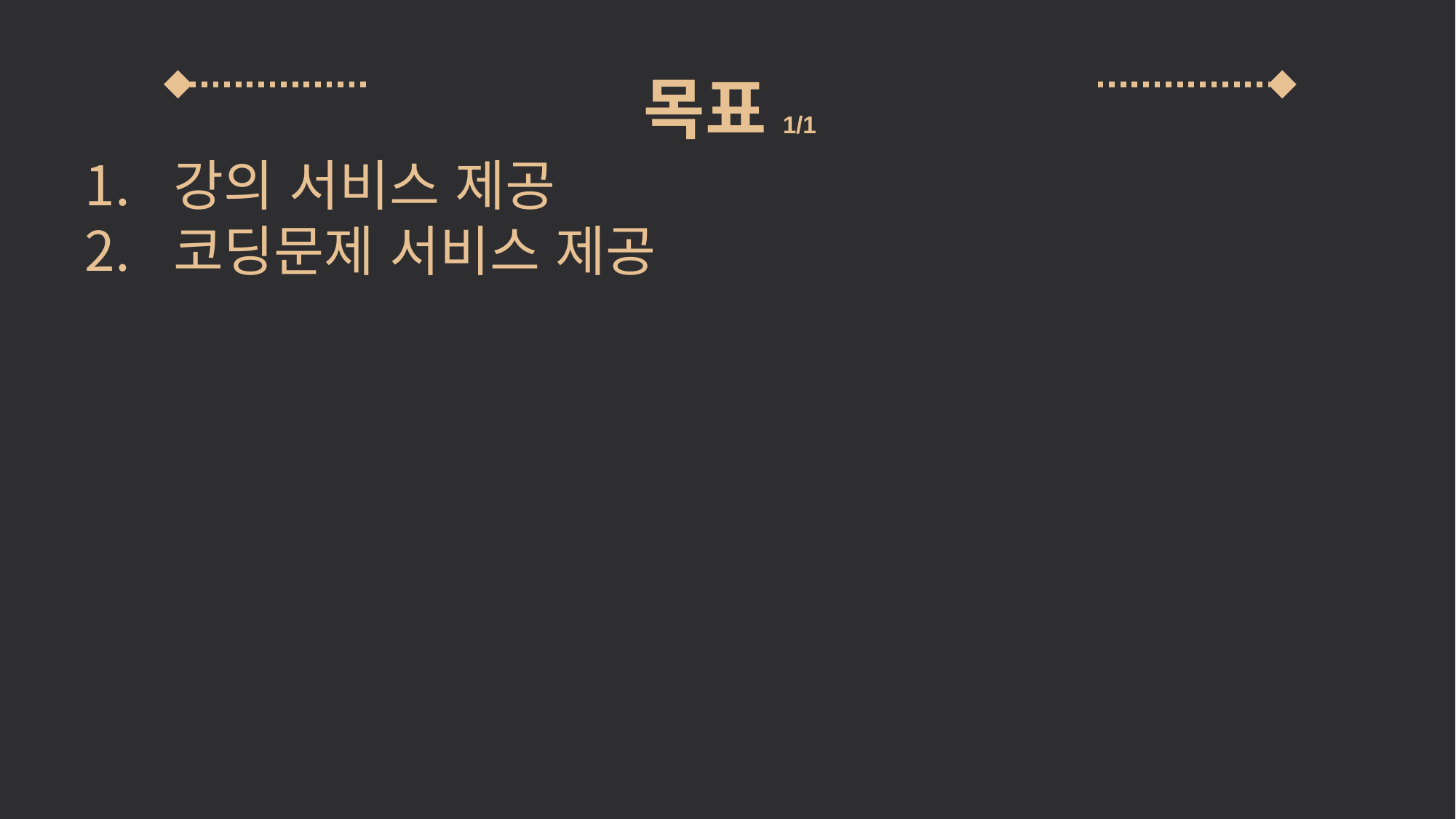

목표1/1
강의 서비스 제공
코딩문제 서비스 제공